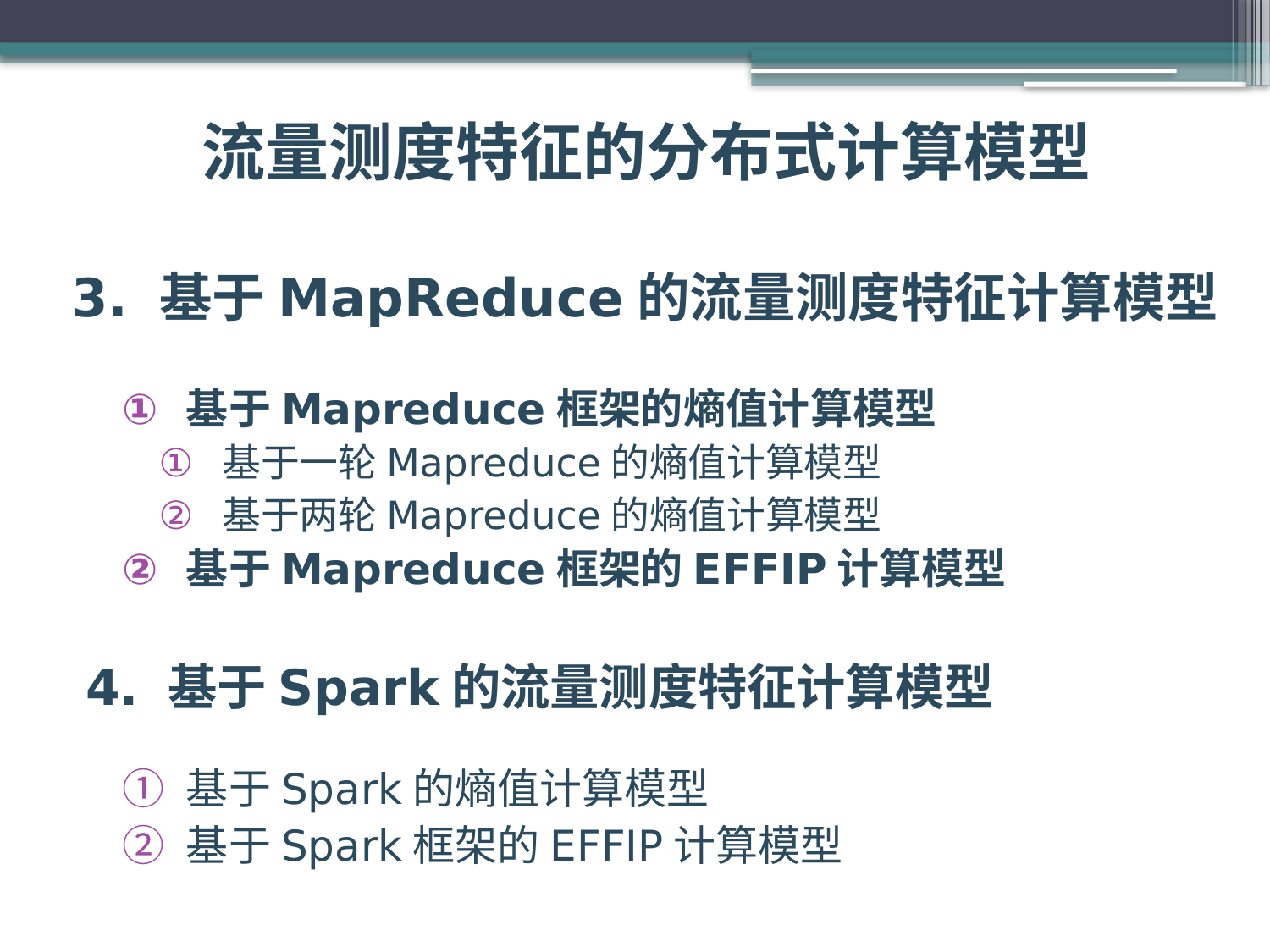

流量测度特征的分布式计算模型
# 3. 基于MapReduce的流量测度特征计算模型
基于Mapreduce框架的熵值计算模型
基于一轮Mapreduce的熵值计算模型
基于两轮Mapreduce的熵值计算模型
基于Mapreduce框架的EFFIP计算模型

4. 基于Spark的流量测度特征计算模型
基于Spark的熵值计算模型
基于Spark框架的EFFIP计算模型